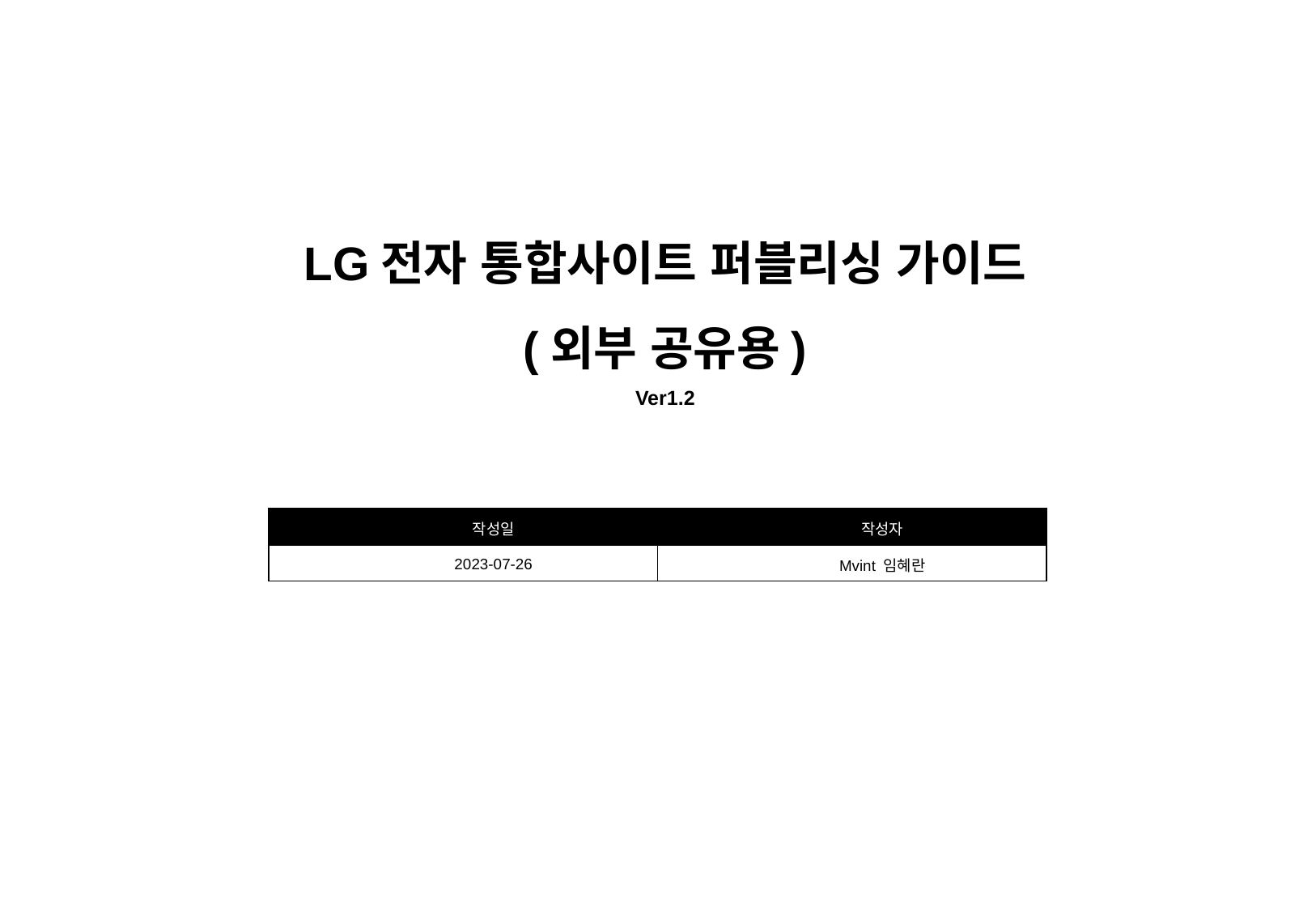

LG전자 통합사이트 퍼블리싱 가이드
(외부 공유용)

Ver1.2
| 작성일 | 작성자 |
| --- | --- |
| 2023-07-26 | Mvint 임혜란 |